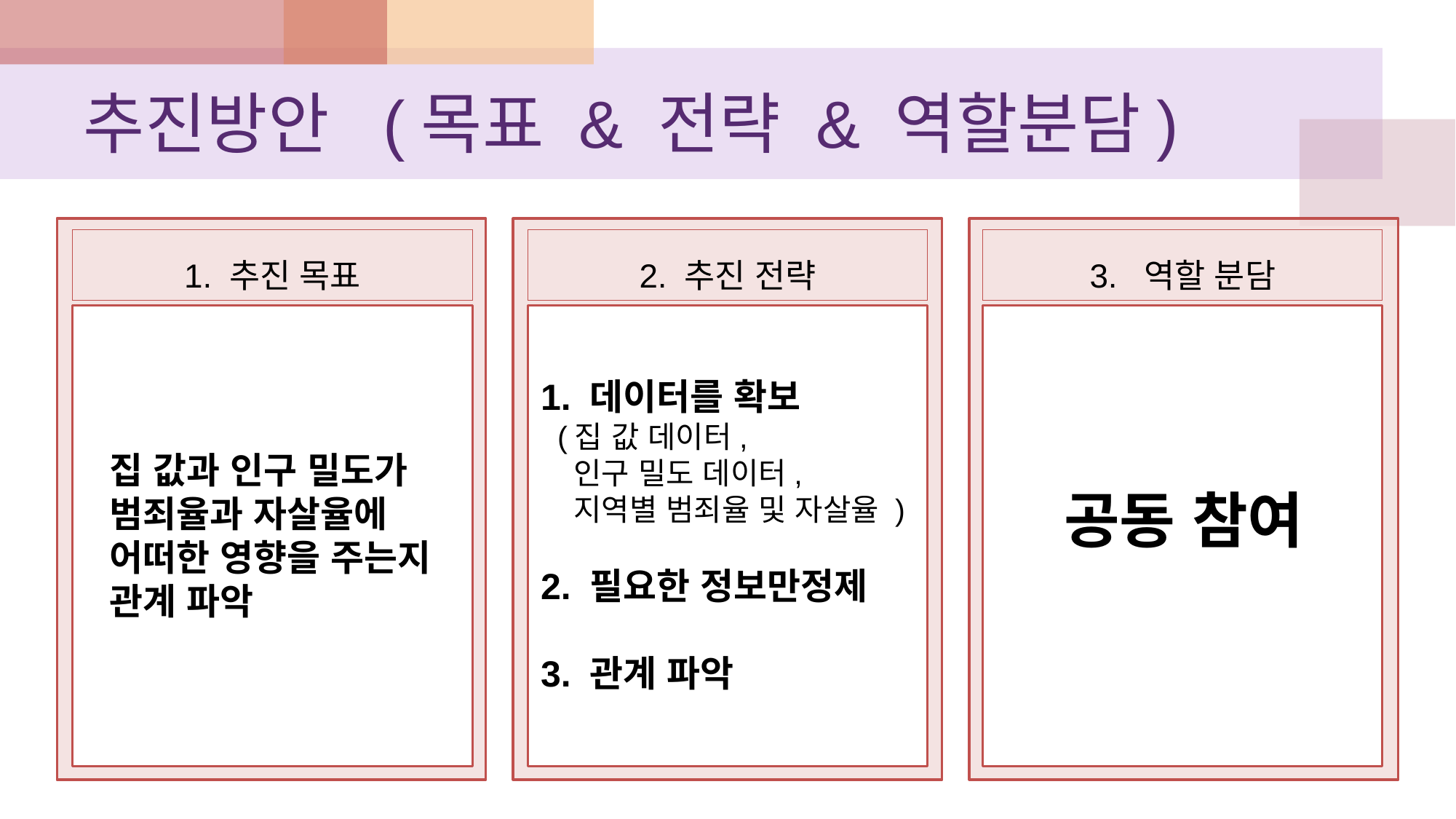

# 추진방안  (목표 & 전략 & 역할분담)

1. 추진 목표
2. 추진 전략
3.  역할 분담

1. 데이터를 확보
  (집 값 데이터,
   인구 밀도 데이터,
   지역별 범죄율 및 자살율 )

2. 필요한 정보만정제

3. 관계 파악
집 값과 인구 밀도가
범죄율과 자살율에
어떠한 영향을 주는지
관계 파악
공동 참여